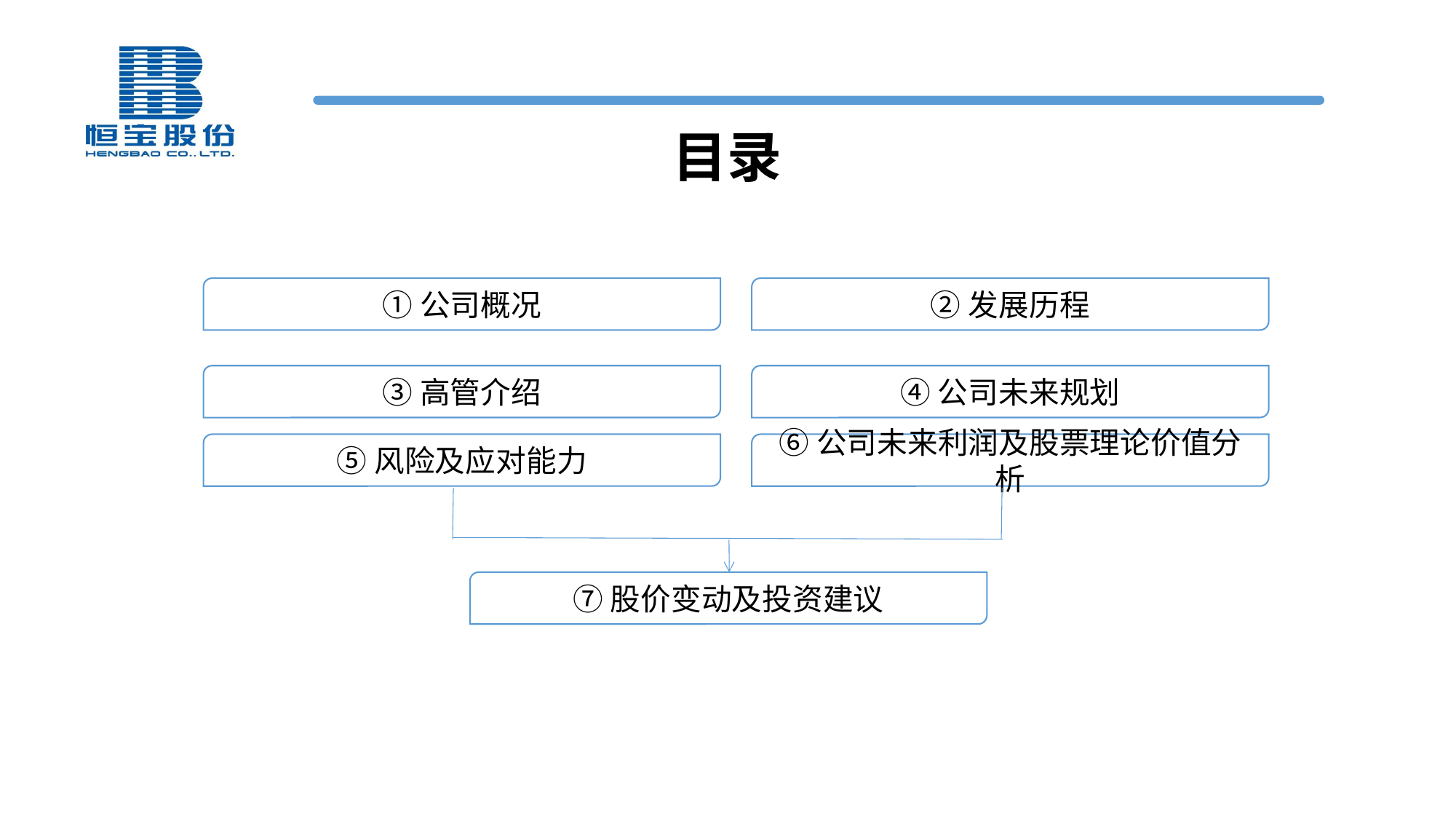

目录
①公司概况
②发展历程
③高管介绍
④公司未来规划
⑤风险及应对能力
⑥公司未来利润及股票理论价值分析
⑦股价变动及投资建议